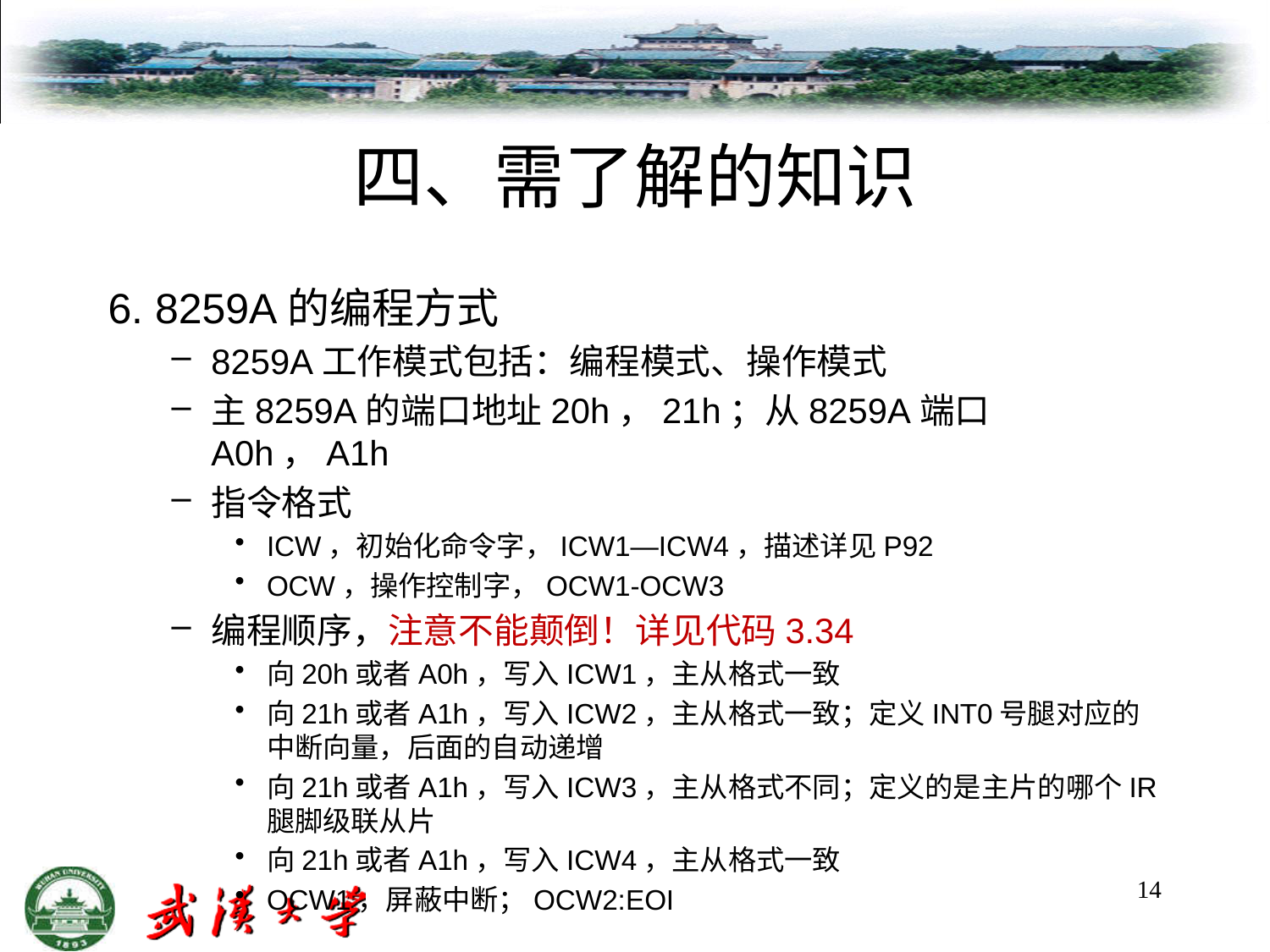

# 四、需了解的知识
6. 8259A的编程方式
8259A工作模式包括：编程模式、操作模式
主8259A的端口地址20h，21h；从8259A端口A0h，A1h
指令格式
ICW，初始化命令字，ICW1—ICW4，描述详见P92
OCW，操作控制字，OCW1-OCW3
编程顺序，注意不能颠倒！详见代码3.34
向20h或者A0h，写入ICW1，主从格式一致
向21h或者A1h，写入ICW2，主从格式一致；定义INT0号腿对应的中断向量，后面的自动递增
向21h或者A1h，写入ICW3，主从格式不同；定义的是主片的哪个IR腿脚级联从片
向21h或者A1h，写入ICW4，主从格式一致
OCW1，屏蔽中断；OCW2:EOI
14